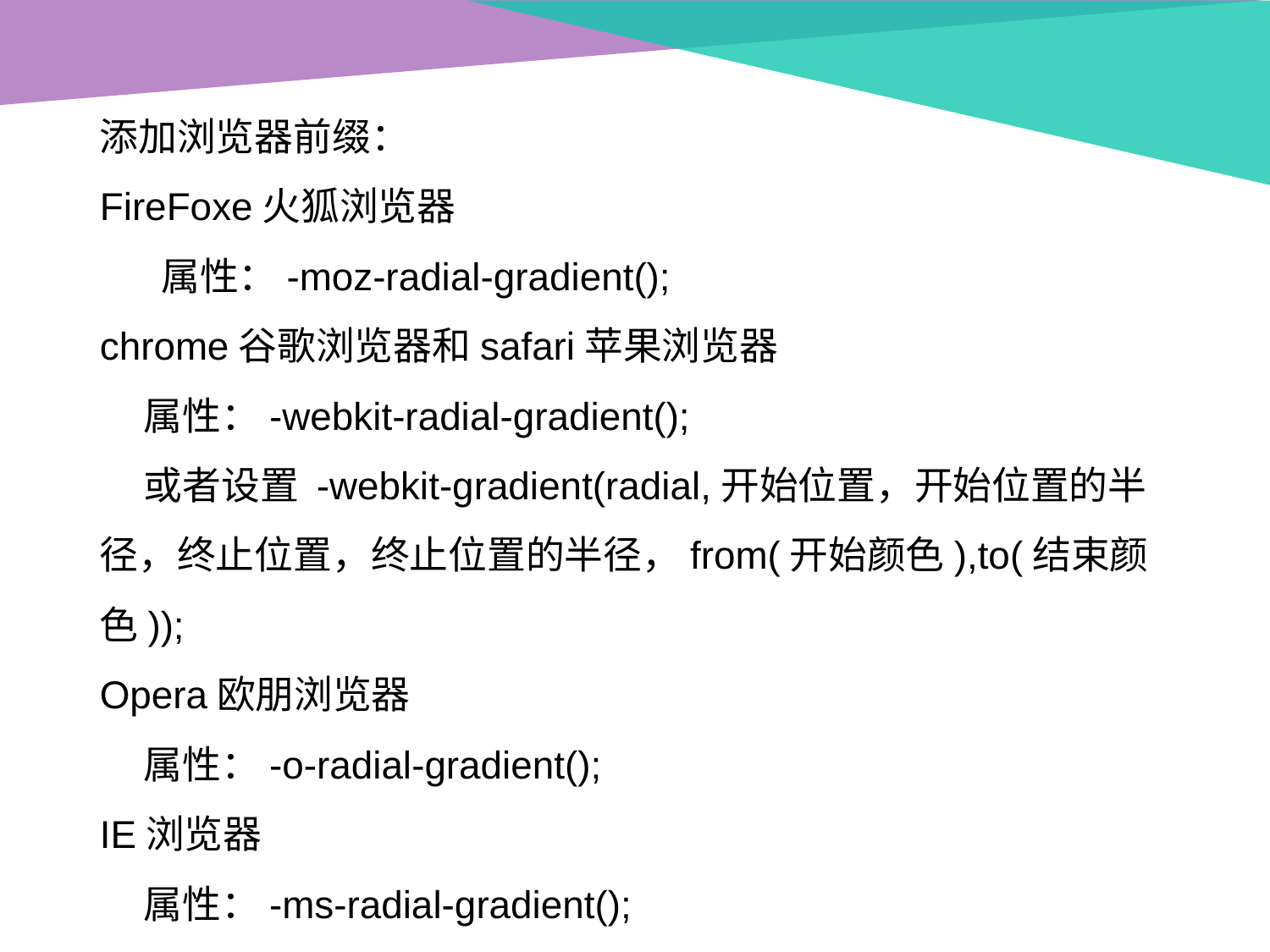

添加浏览器前缀：
FireFoxe火狐浏览器
      属性：-moz-radial-gradient();
chrome谷歌浏览器和safari苹果浏览器
    属性：-webkit-radial-gradient();
    或者设置 -webkit-gradient(radial,开始位置，开始位置的半径，终止位置，终止位置的半径，from(开始颜色),to(结束颜色));
Opera欧朋浏览器
    属性：-o-radial-gradient();
IE浏览器
    属性：-ms-radial-gradient();